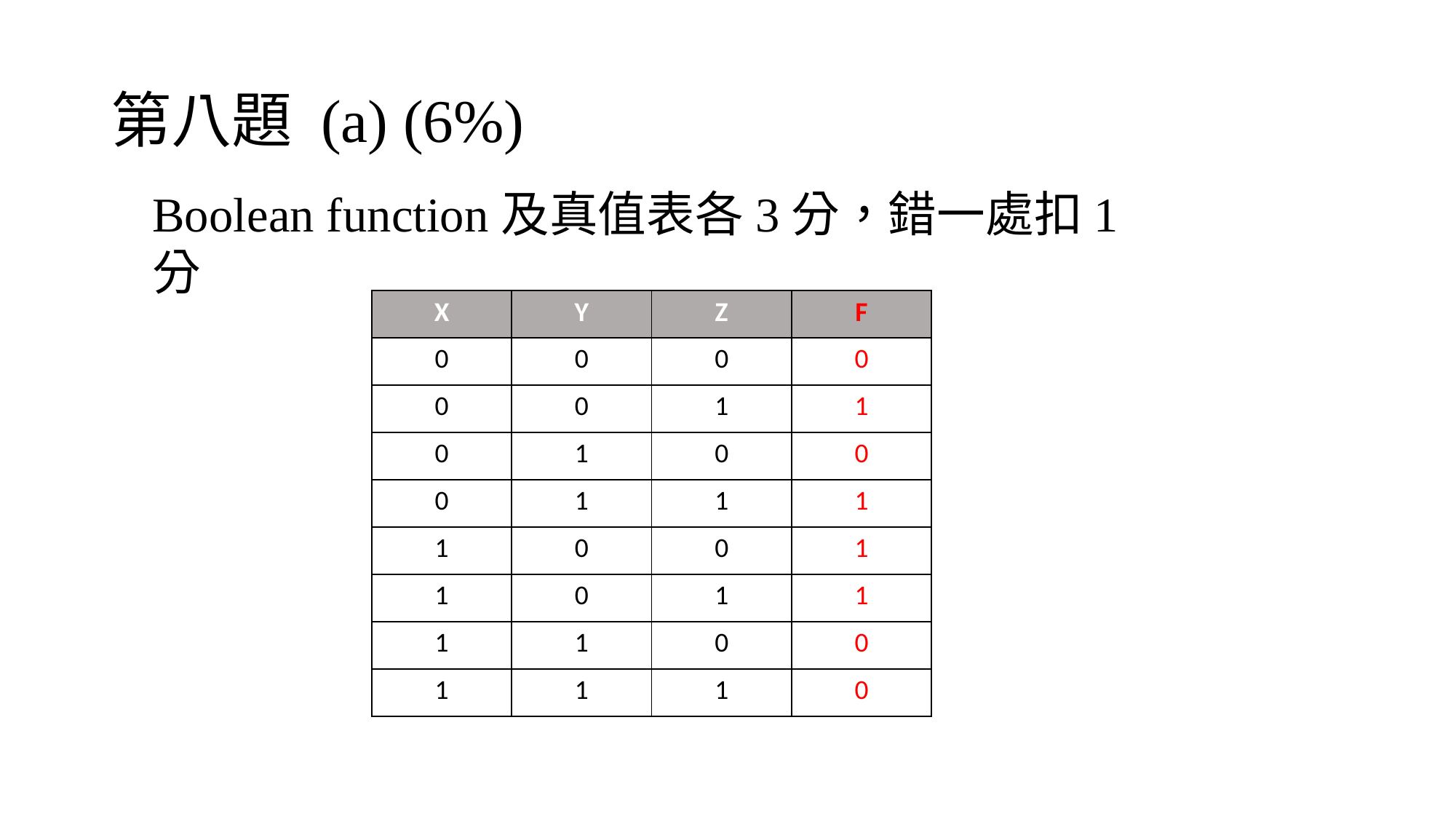

# 第八題 (a) (6%)
Boolean function及真值表各3分，錯一處扣1分
| X | Y | Z | F |
| --- | --- | --- | --- |
| 0 | 0 | 0 | 0 |
| 0 | 0 | 1 | 1 |
| 0 | 1 | 0 | 0 |
| 0 | 1 | 1 | 1 |
| 1 | 0 | 0 | 1 |
| 1 | 0 | 1 | 1 |
| 1 | 1 | 0 | 0 |
| 1 | 1 | 1 | 0 |